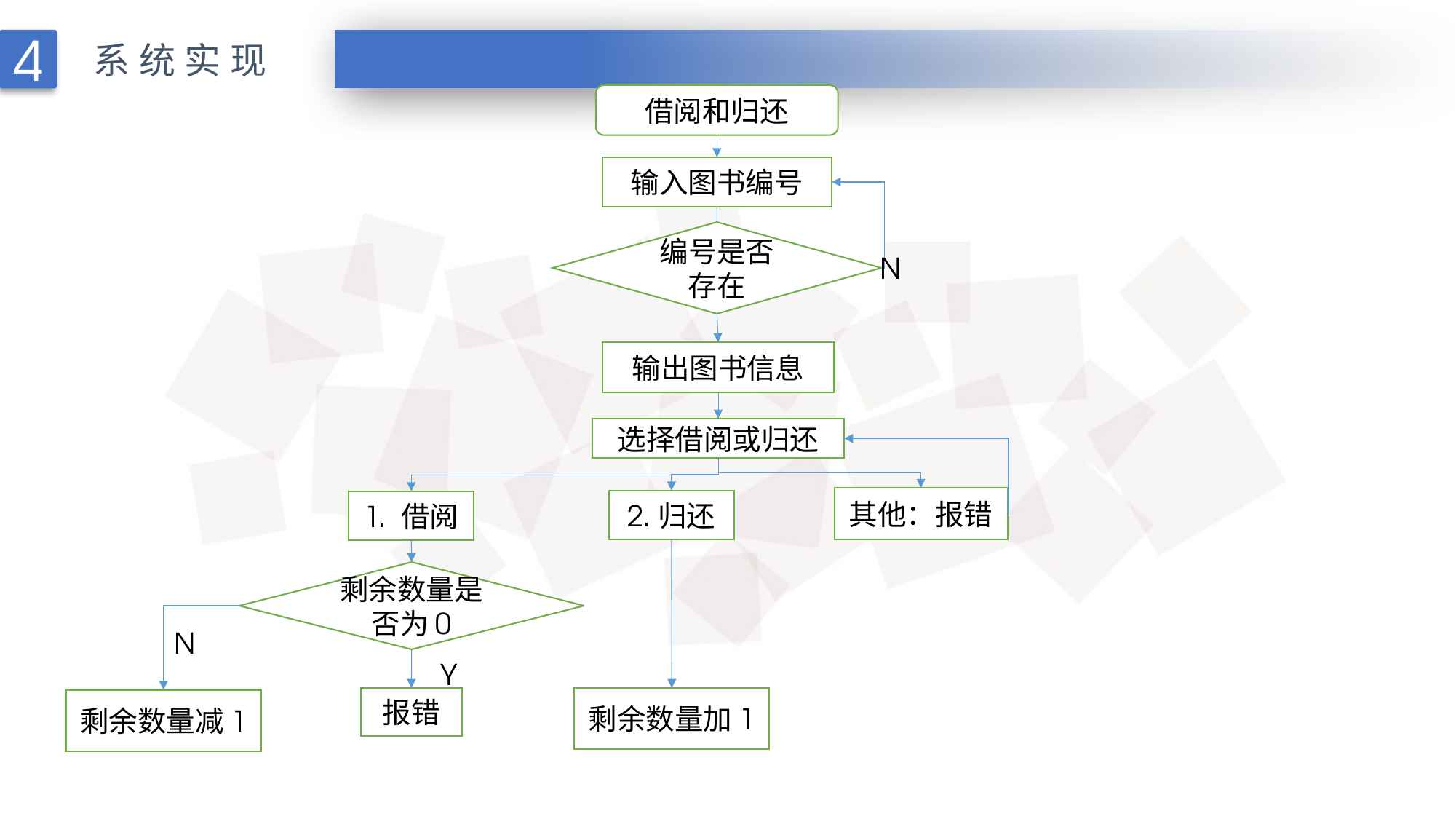

4

系统实现
借阅和归还
输入图书编号
编号是否存在
N
Y
输出图书信息
选择借阅或归还
其他：报错
2.归还
1. 借阅
剩余数量是否为0
N
Y
报错
剩余数量加1
剩余数量减1